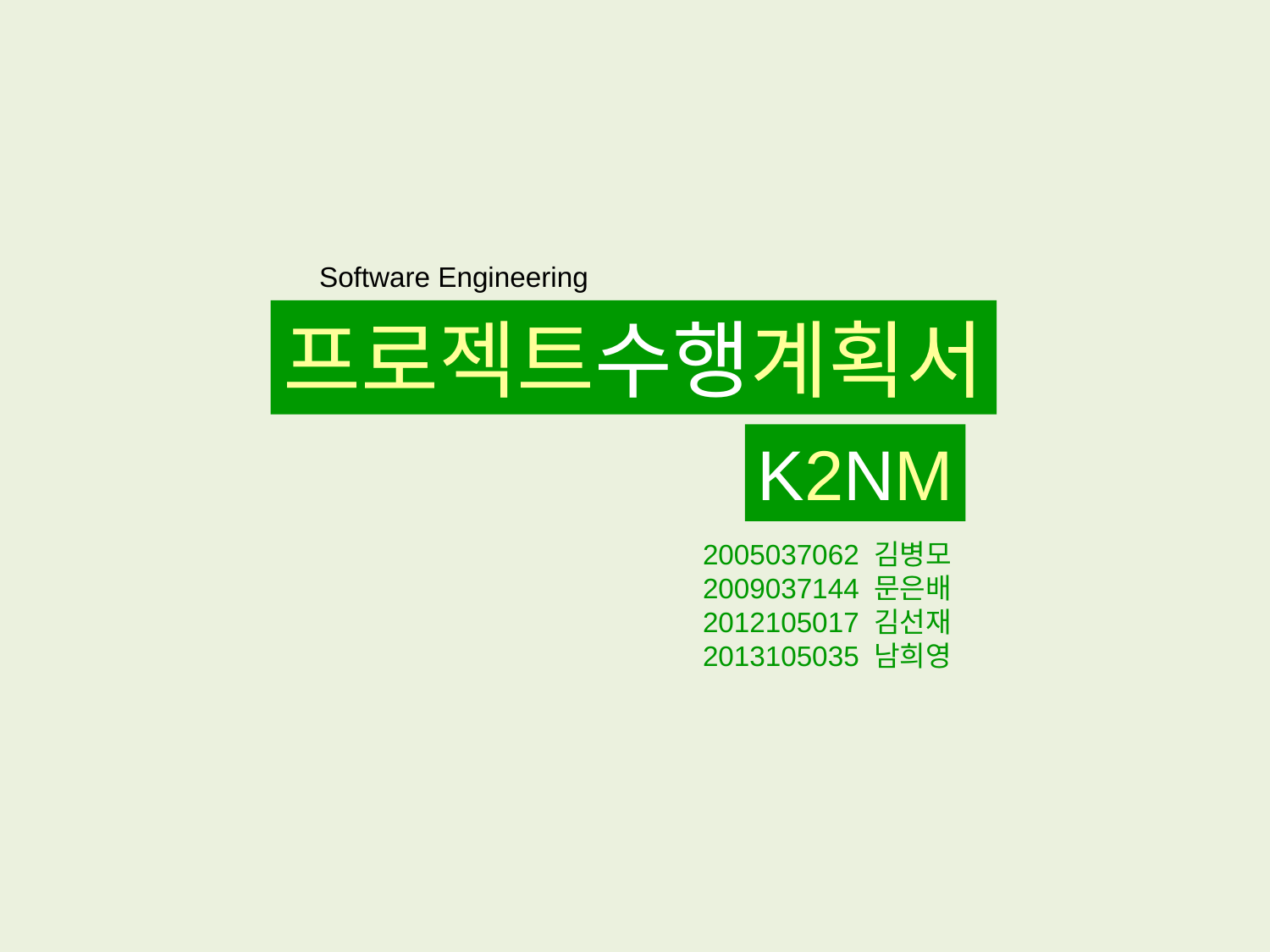

Software Engineering
프로젝트수행계획서
K2NM
2005037062 김병모
2009037144 문은배
2012105017 김선재
2013105035 남희영